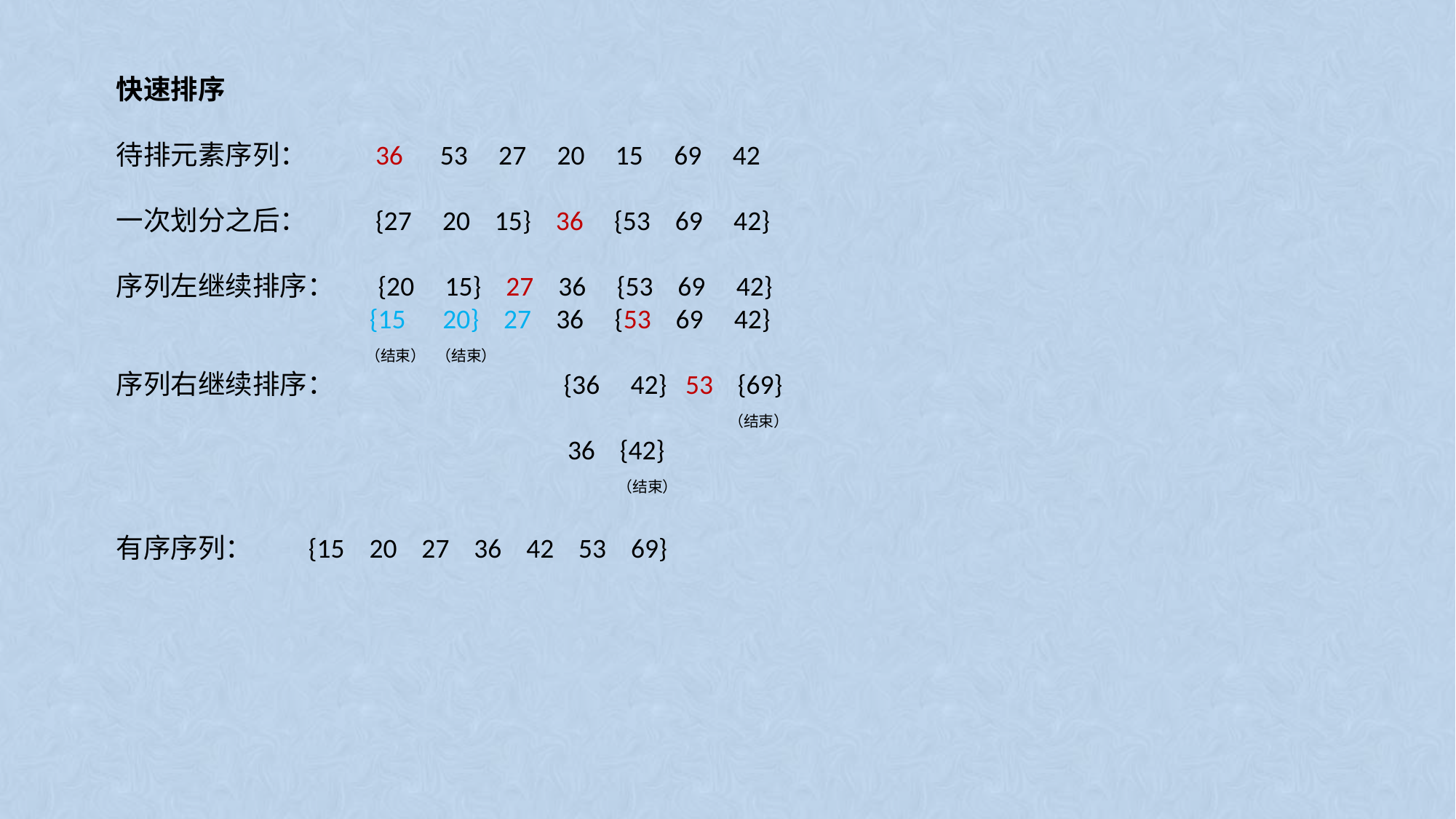

快速排序

待排元素序列：          36      53     27     20     15     69     42

一次划分之后：          {27     20    15}    36     {53    69     42}

序列左继续排序：      {20     15}    27    36     {53    69     42}
                                         {15      20}    27    36     {53    69     42}
		    （结束）   （结束）
序列右继续排序：                                    {36     42}   53    {69}
                                                                                                  （结束）
                                                                         36    {42}
                                                                                （结束）

有序序列：        {15    20    27    36    42    53    69}